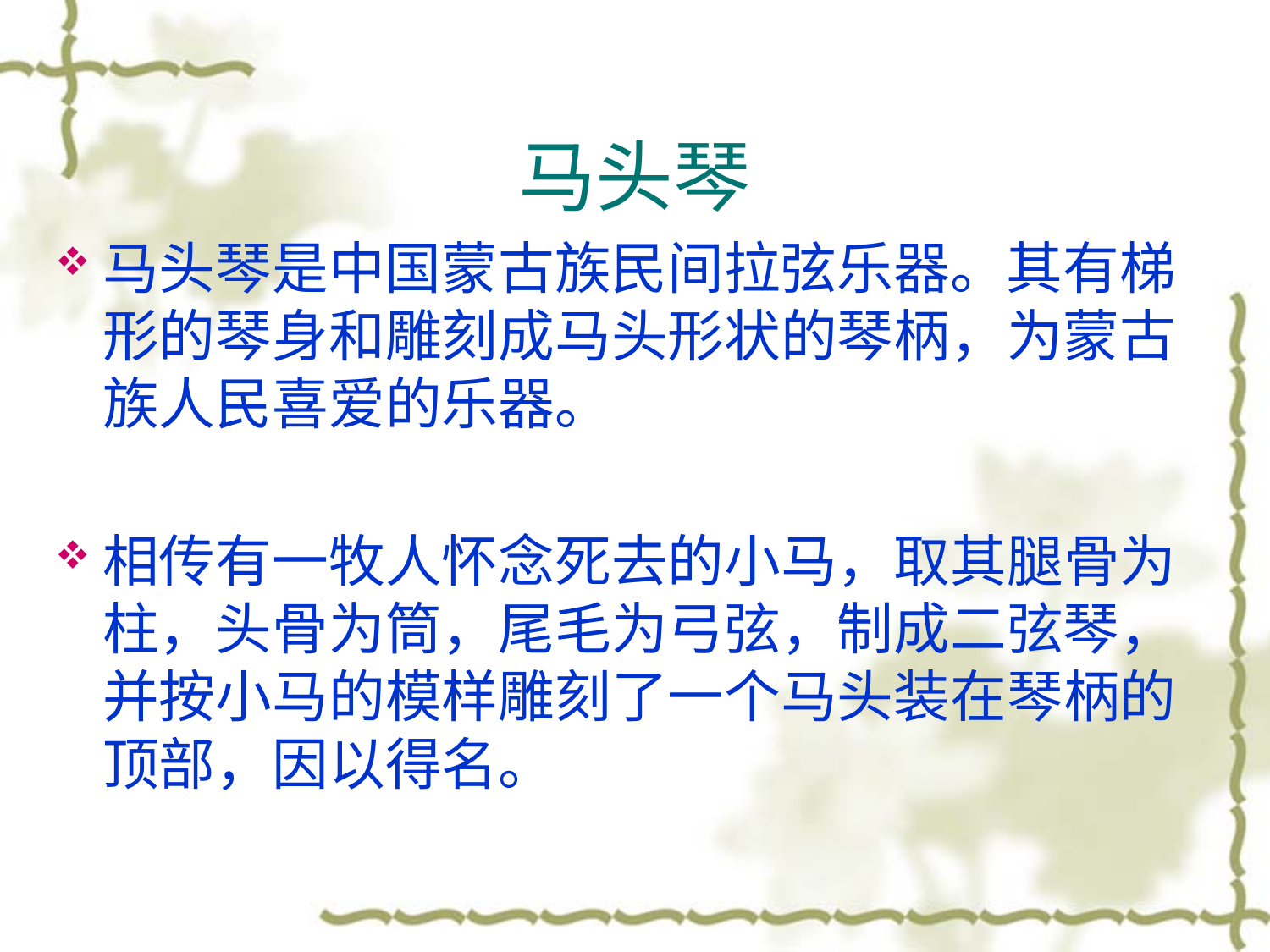

# 马头琴
马头琴是中国蒙古族民间拉弦乐器。其有梯形的琴身和雕刻成马头形状的琴柄，为蒙古族人民喜爱的乐器。

相传有一牧人怀念死去的小马，取其腿骨为柱，头骨为筒，尾毛为弓弦，制成二弦琴，并按小马的模样雕刻了一个马头装在琴柄的顶部，因以得名。